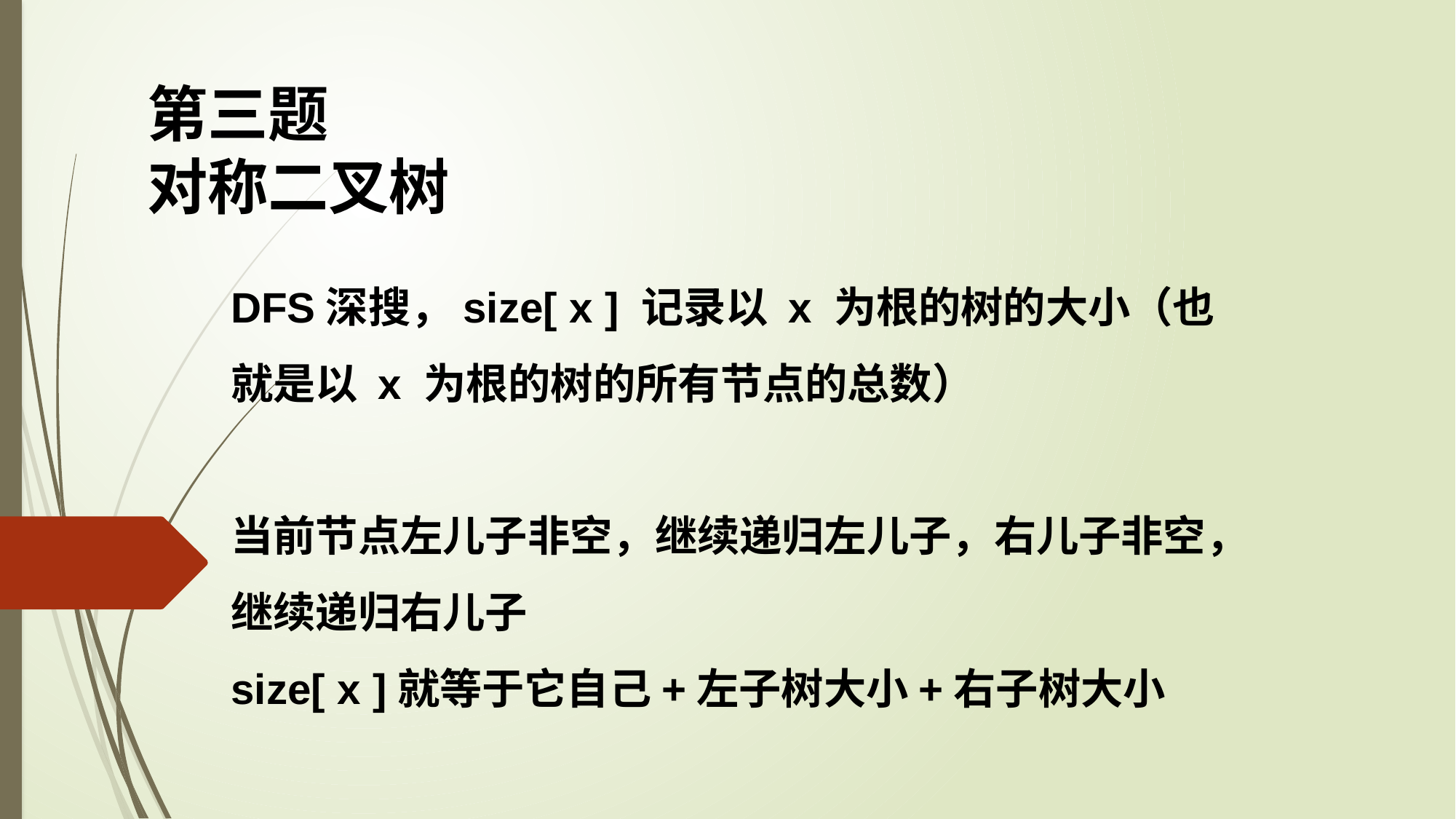

第三题
对称二叉树
DFS深搜，size[ x ] 记录以 x 为根的树的大小（也就是以 x 为根的树的所有节点的总数）

当前节点左儿子非空，继续递归左儿子，右儿子非空，继续递归右儿子
size[ x ]就等于它自己+左子树大小+右子树大小